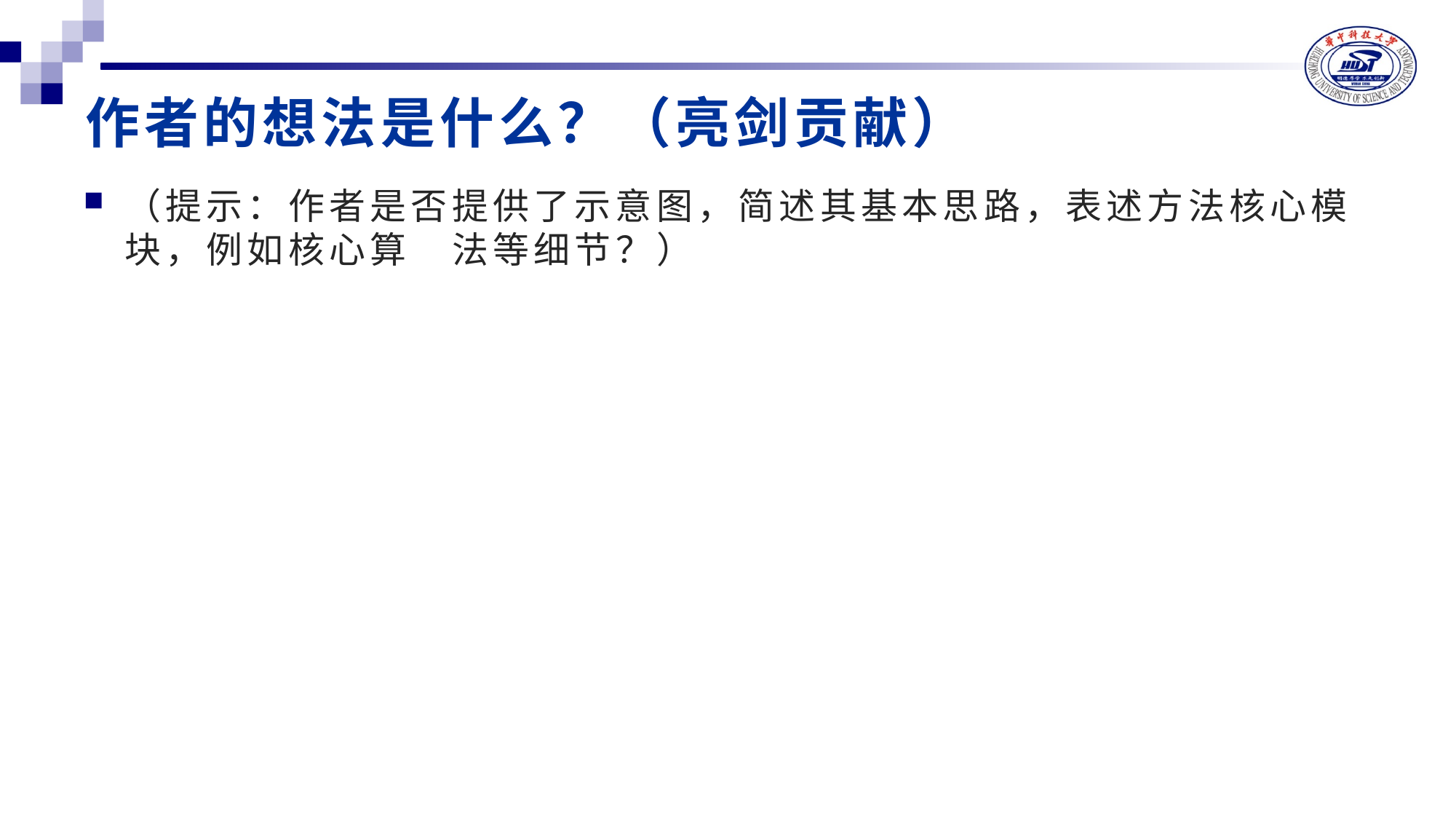

# 作者的想法是什么？（亮剑贡献）
（提示：作者是否提供了示意图，简述其基本思路，表述方法核心模块，例如核心算	法等细节？）